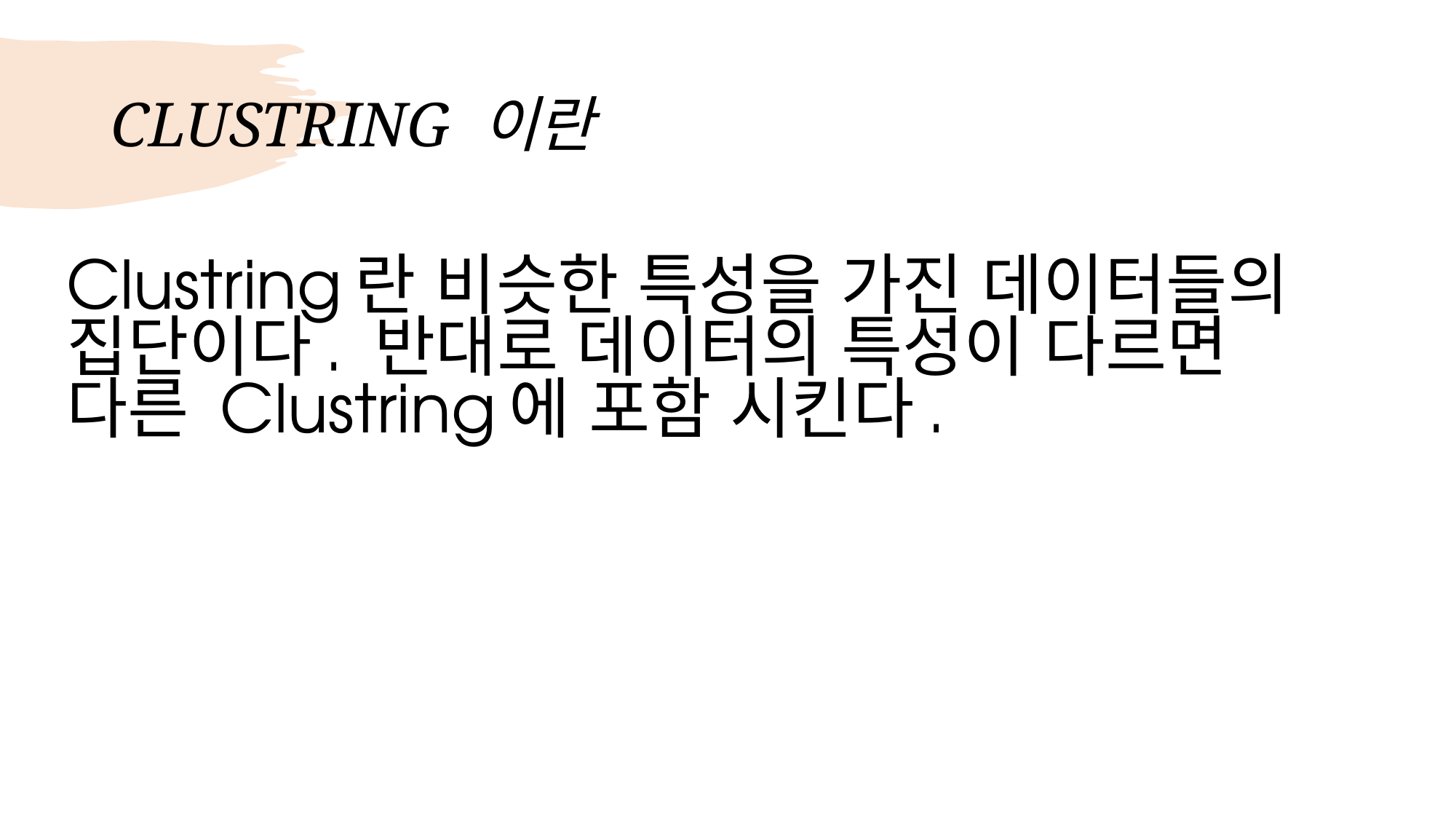

CLUSTRING 이란
Clustring란 비슷한 특성을 가진 데이터들의 집단이다. 반대로 데이터의 특성이 다르면 다른 Clustring에 포함 시킨다.